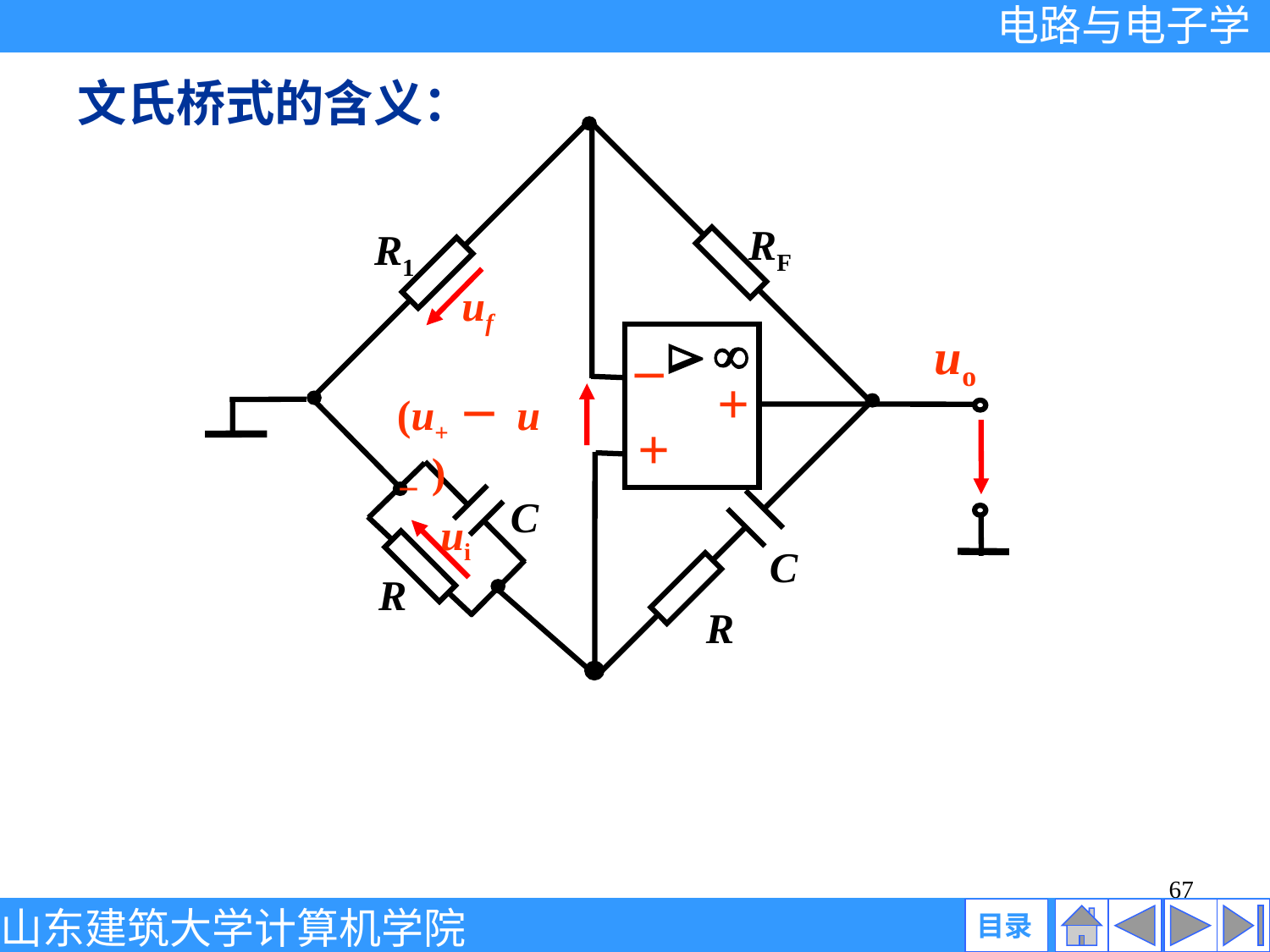

文氏桥式的含义：

RF
R1

uf
_
∞
Δ
uo

+

(u+－ u－)

+

C

ui

C

R

R